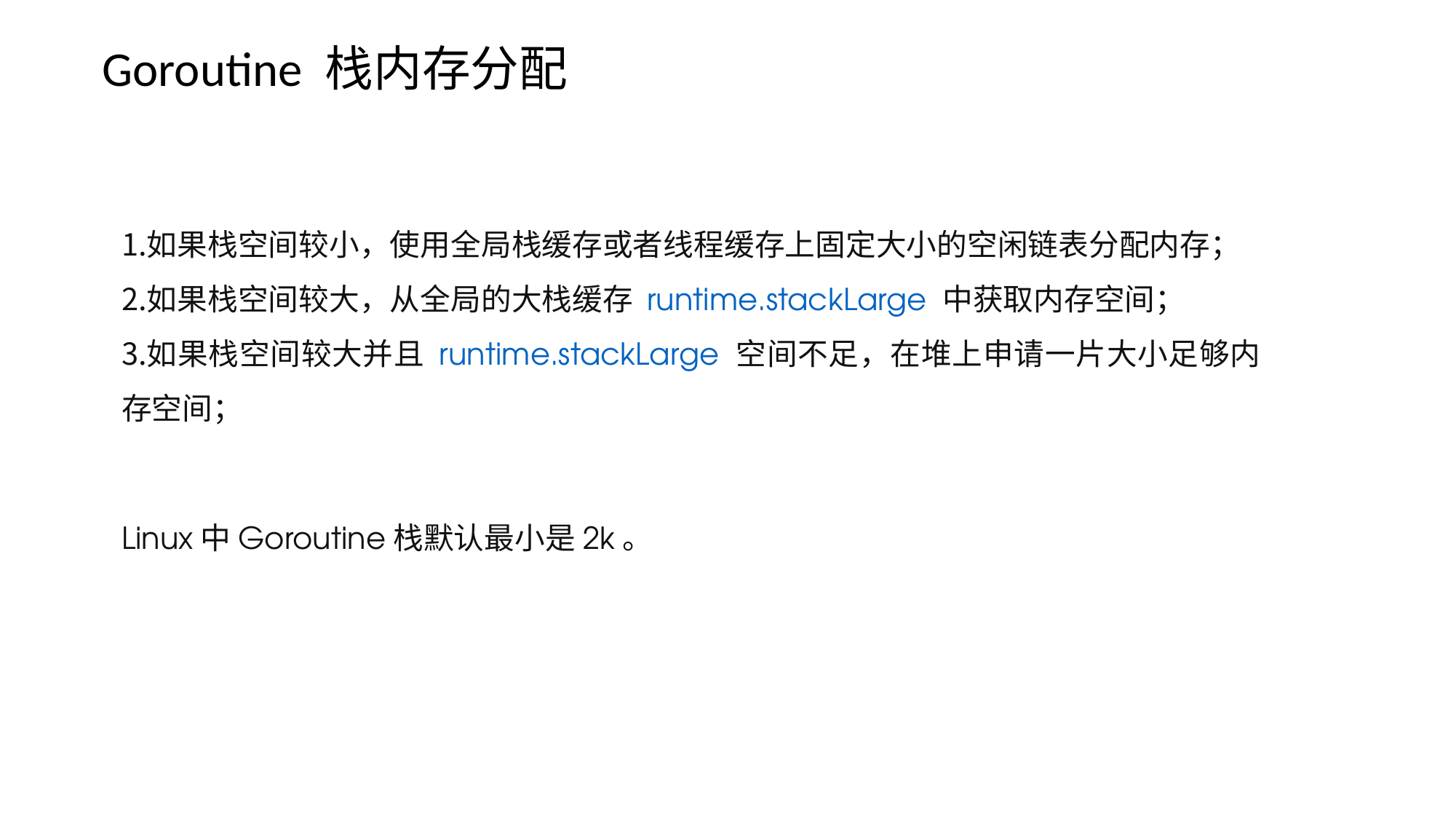

# Goroutine 栈内存分配
如果栈空间较小，使用全局栈缓存或者线程缓存上固定大小的空闲链表分配内存；
如果栈空间较大，从全局的大栈缓存 runtime.stackLarge 中获取内存空间；
如果栈空间较大并且 runtime.stackLarge 空间不足，在堆上申请一片大小足够内存空间；
Linux中Goroutine栈默认最小是2k。